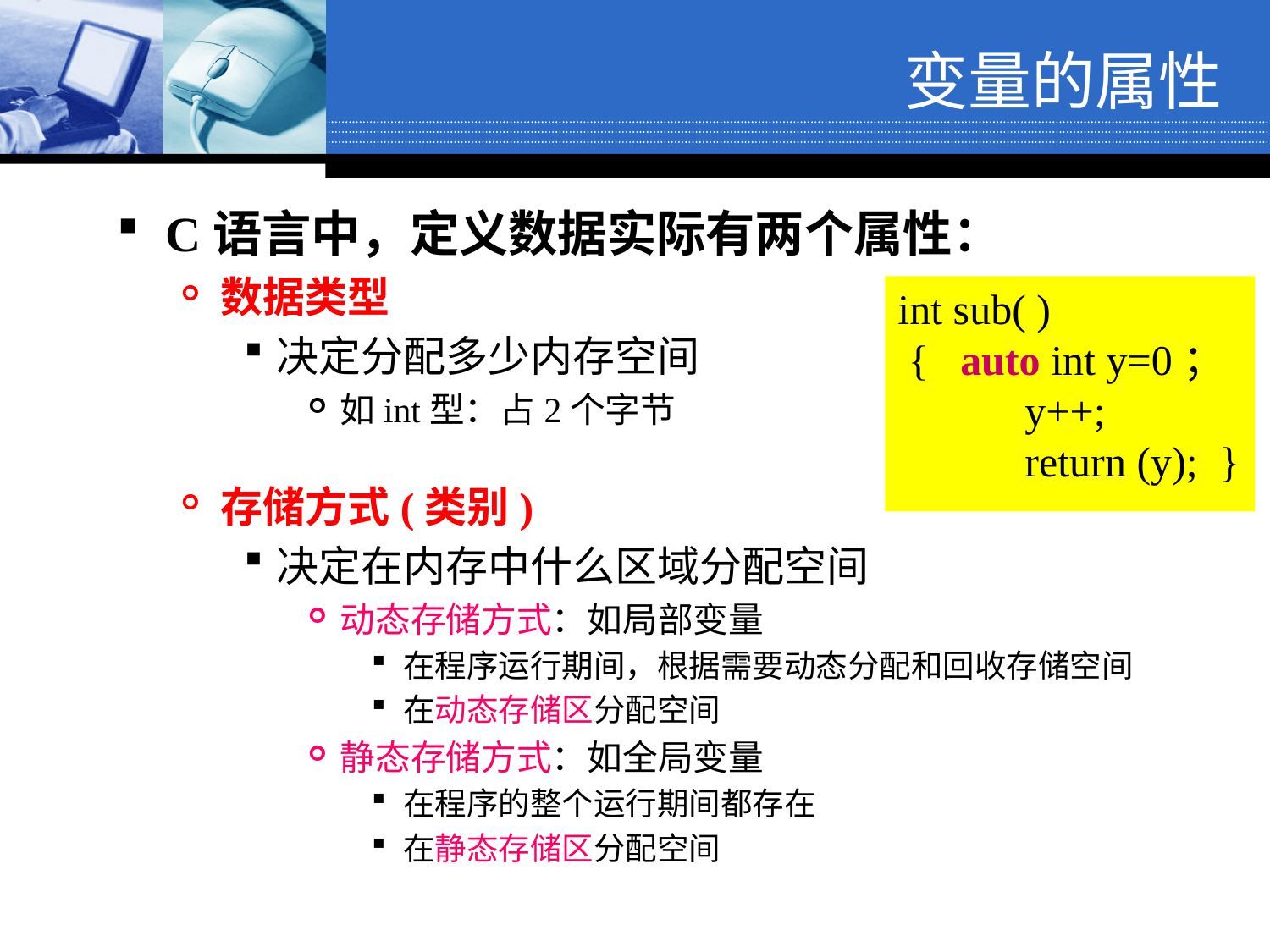

变量的属性
C语言中，定义数据实际有两个属性：
数据类型
决定分配多少内存空间
如int型：占2个字节

存储方式(类别)
决定在内存中什么区域分配空间
动态存储方式：如局部变量
在程序运行期间，根据需要动态分配和回收存储空间
在动态存储区分配空间
静态存储方式：如全局变量
在程序的整个运行期间都存在
在静态存储区分配空间
int sub( )
 {   auto int y=0；
            y++;
            return (y);  }